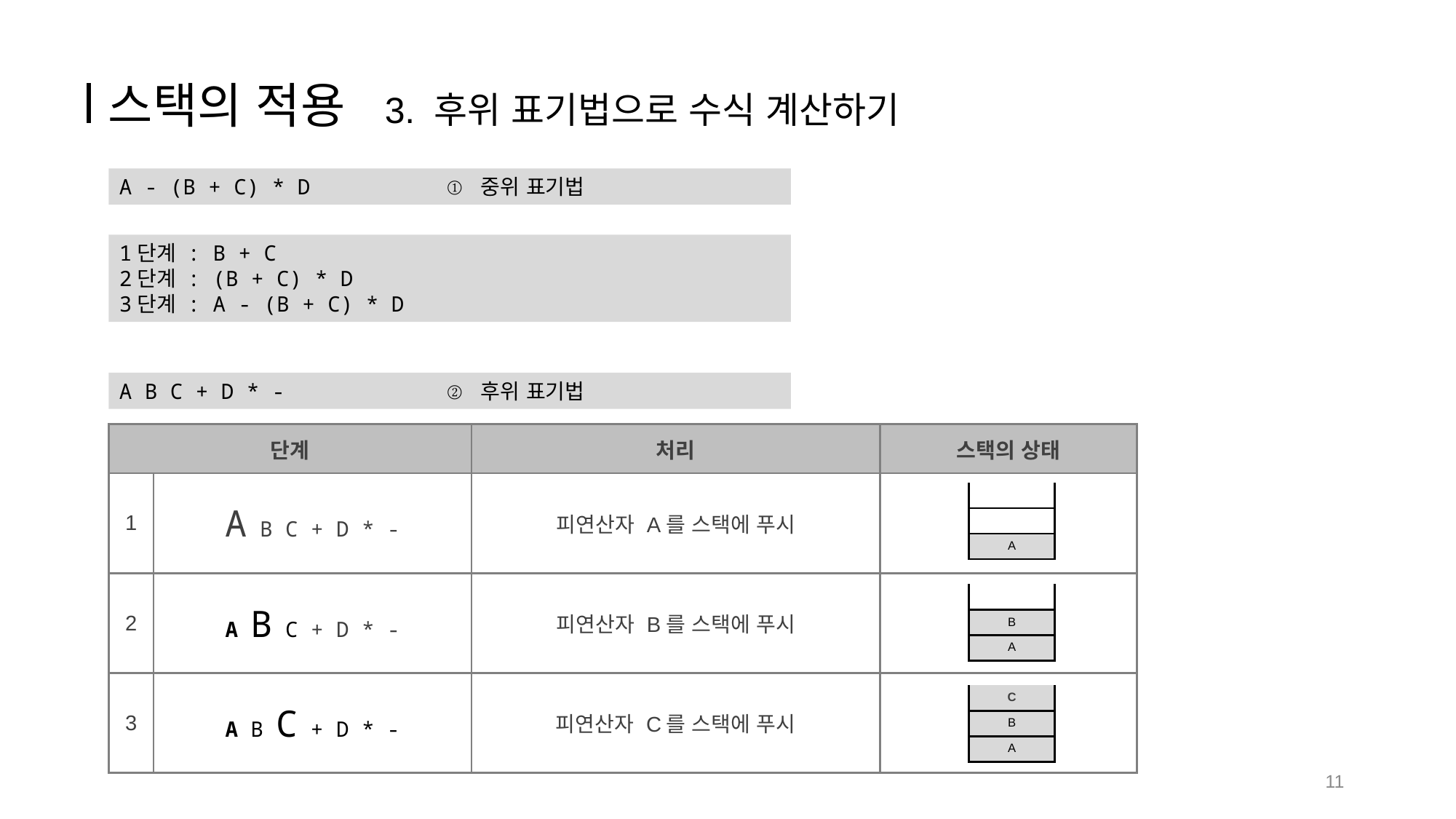

스택의 적용  3. 후위 표기법으로 수식 계산하기
A - (B + C) * D		① 중위 표기법
1단계 : B + C
2단계 : (B + C) * D
3단계 : A - (B + C) * D
A B C + D * -		② 후위 표기법
| 단계 |  | 처리 | 스택의 상태 |
| --- | --- | --- | --- |
| 1 | A B C + D \* - | 피연산자 A를 스택에 푸시 |  |
| 2 | A B C + D \* - | 피연산자 B를 스택에 푸시 |  |
| 3 | A B C + D \* - | 피연산자 C를 스택에 푸시 |  |
|  |
| --- |
|  |
| A |
|  |
| --- |
| B |
| A |
| C |
| --- |
| B |
| A |
11